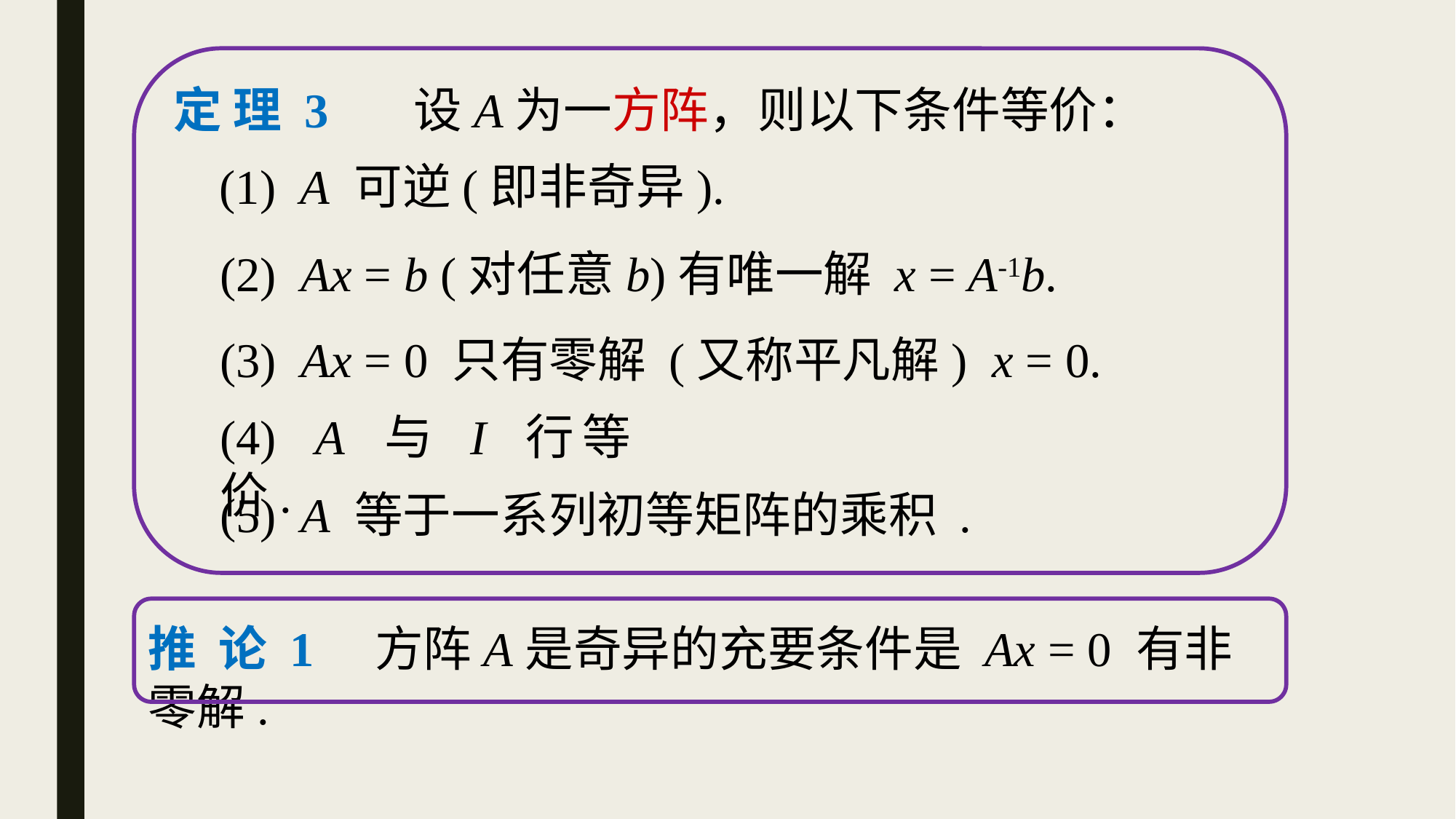

定 理 3      设A为一方阵，则以下条件等价：
(1)  A 可逆(即非奇异).
(2)  Ax = b (对任意b)有唯一解 x = A-1b.
(3)  Ax = 0 只有零解 (又称平凡解)  x = 0.
(4)  A 与 I 行等价.
(5)  A 等于一系列初等矩阵的乘积 .

推  论 1    方阵A是奇异的充要条件是 Ax = 0 有非零解.